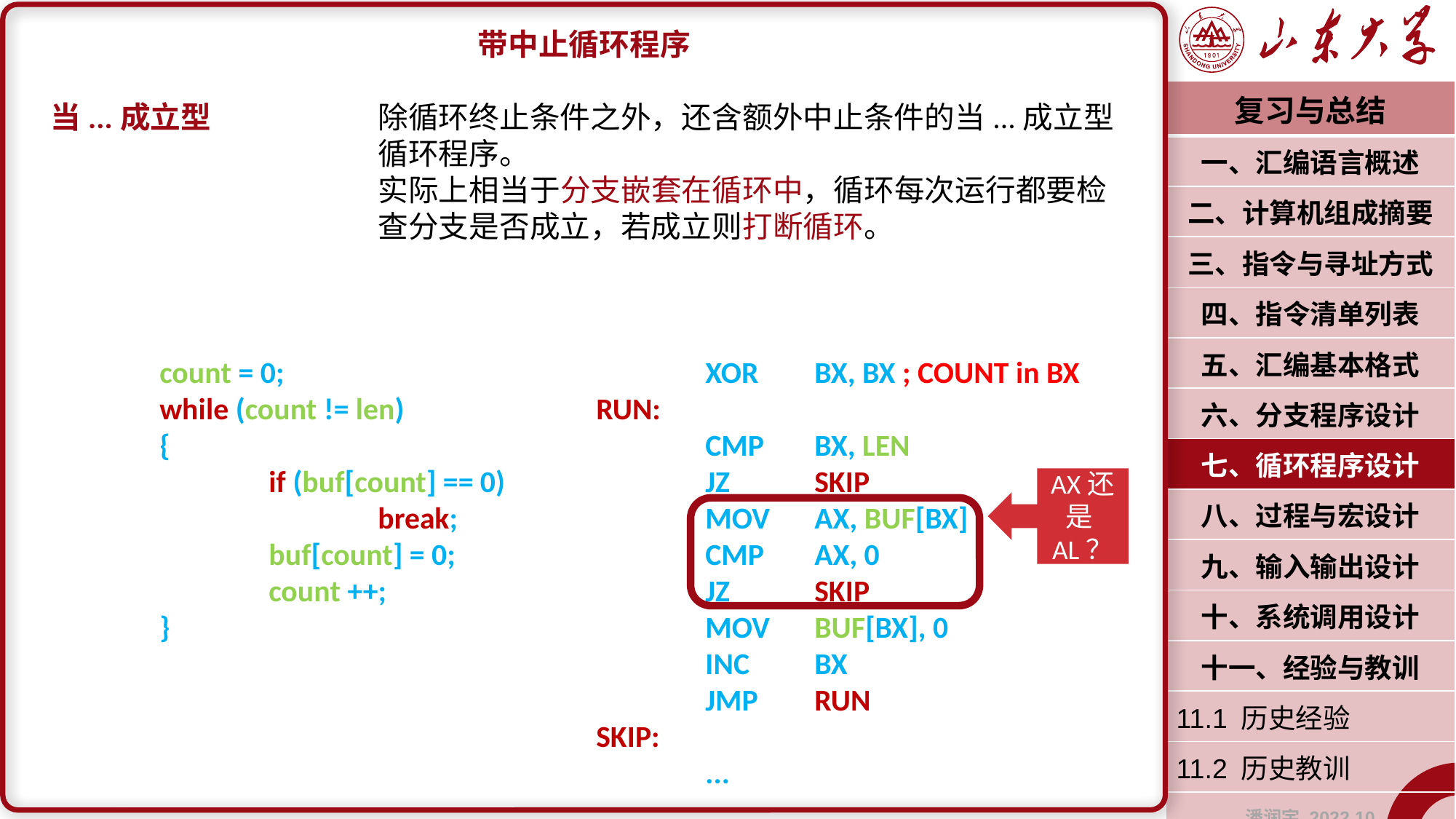

带中止循环程序

当...成立型		除循环终止条件之外，还含额外中止条件的当...成立型			循环程序。
			实际上相当于分支嵌套在循环中，循环每次运行都要检			查分支是否成立，若成立则打断循环。

	count = 0;				XOR	BX, BX ; COUNT in BX	while (count != len)		RUN:
	{					CMP	BX, LEN
		if (buf[count] == 0)		JZ	SKIP
			break;			MOV	AX, BUF[BX]			buf[count] = 0;			CMP	AX, 0
		count ++;			JZ	SKIP
	}					MOV	BUF[BX], 0
						INC	BX
						JMP	RUN
					SKIP:
						...
| 复习与总结 |
| --- |
| 一、汇编语言概述 |
| 二、计算机组成摘要 |
| 三、指令与寻址方式 |
| 四、指令清单列表 |
| 五、汇编基本格式 |
| 六、分支程序设计 |
| 七、循环程序设计 |
| 八、过程与宏设计 |
| 九、输入输出设计 |
| 十、系统调用设计 |
| 十一、经验与教训 |
| 11.1 历史经验 |
| 11.2 历史教训 |
| 潘润宇 2022.10 |
AX还是AL？